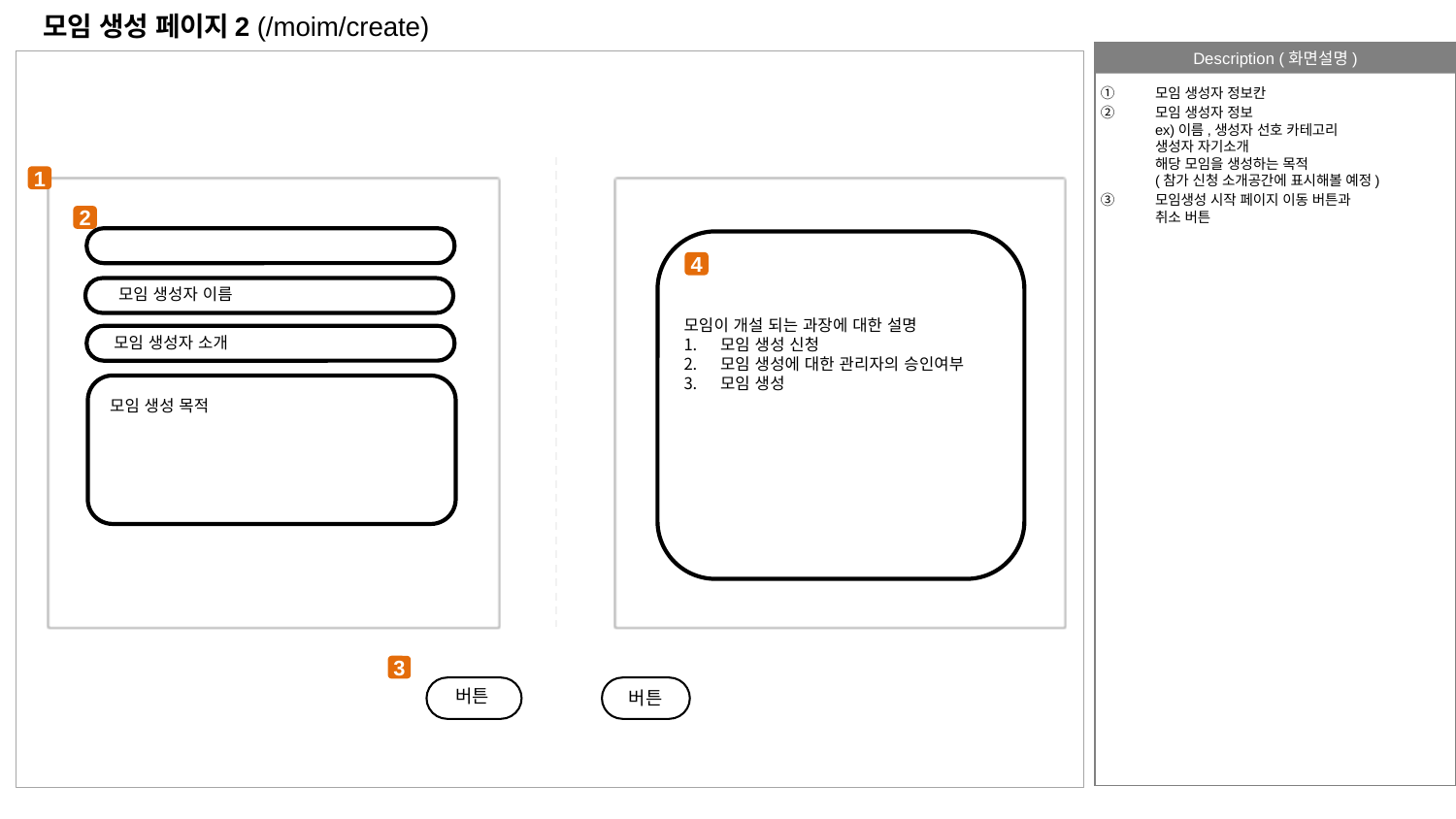

# 모임 생성 페이지2 (/moim/create)

모임 생성자 정보칸
모임 생성자 정보
ex)이름,생성자 선호 카테고리
생성자 자기소개
해당 모임을 생성하는 목적
(참가 신청 소개공간에 표시해볼 예정)
모임생성 시작 페이지 이동 버튼과
취소 버튼

1

2

4
모임 생성자 이름

모임이 개설 되는 과장에 대한 설명
모임 생성 신청
모임 생성에 대한 관리자의 승인여부
모임 생성

모임 생성자 소개

모임 생성 목적
3
공지

버튼

버튼